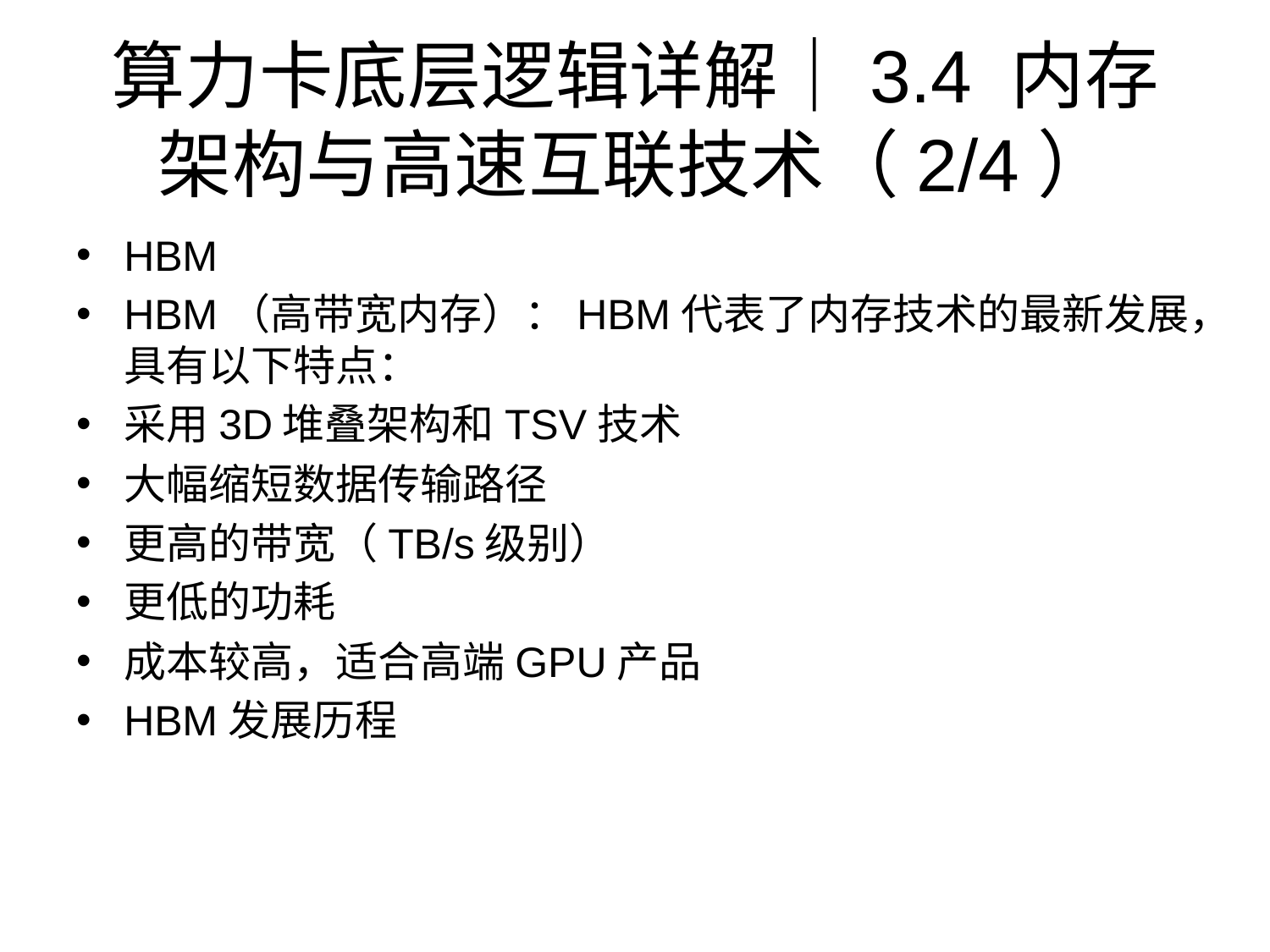

# 算力卡底层逻辑详解｜3.4 内存架构与高速互联技术（2/4）
HBM
HBM（高带宽内存）：HBM代表了内存技术的最新发展，具有以下特点：
采用3D堆叠架构和TSV技术
大幅缩短数据传输路径
更高的带宽（TB/s级别）
更低的功耗
成本较高，适合高端GPU产品
HBM发展历程